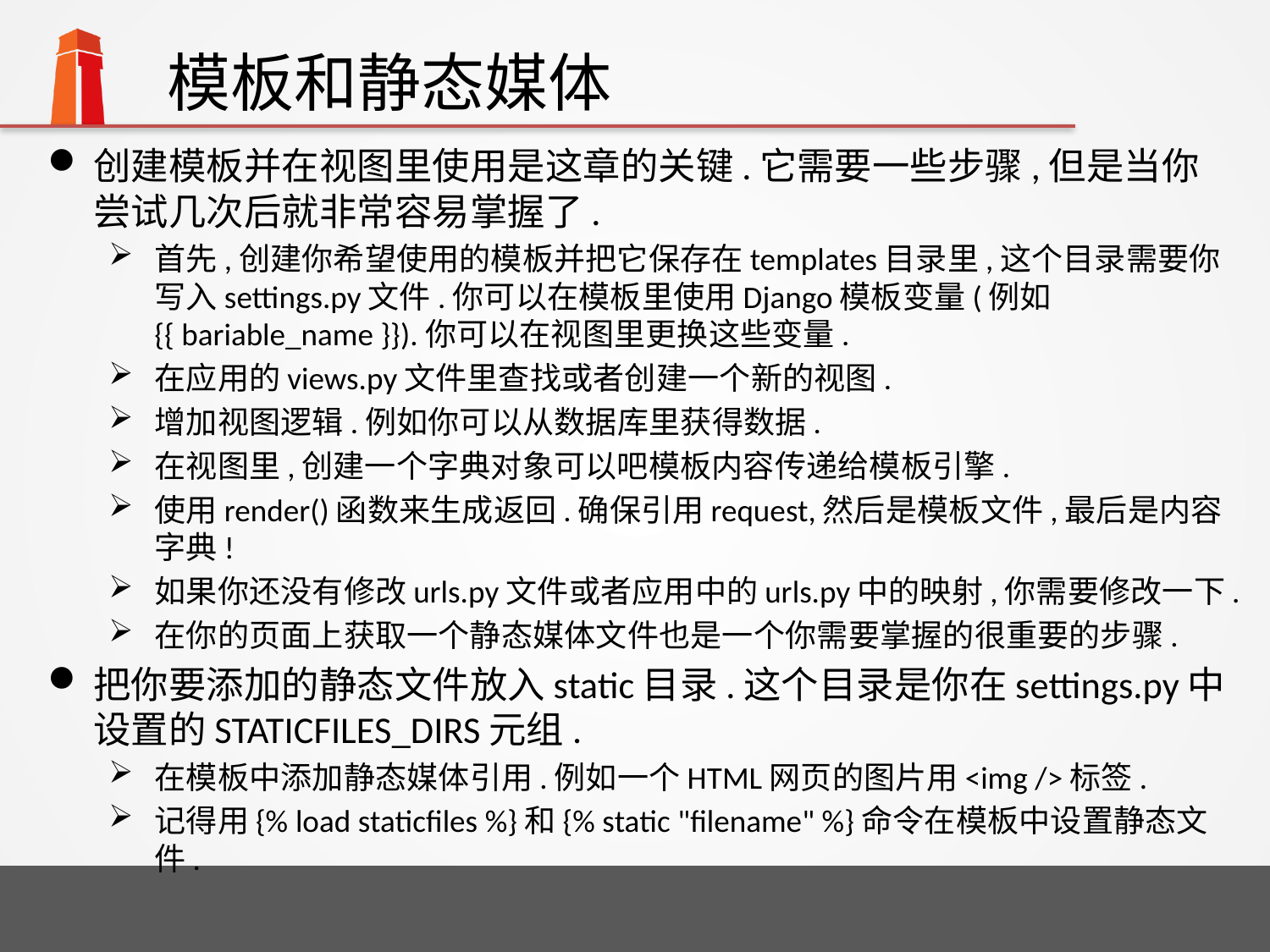

# 模板和静态媒体
创建模板并在视图里使用是这章的关键.它需要一些步骤,但是当你尝试几次后就非常容易掌握了.
首先,创建你希望使用的模板并把它保存在templates目录里,这个目录需要你写入settings.py文件.你可以在模板里使用Django模板变量(例如{{ bariable_name }}).你可以在视图里更换这些变量.
在应用的views.py文件里查找或者创建一个新的视图.
增加视图逻辑.例如你可以从数据库里获得数据.
在视图里,创建一个字典对象可以吧模板内容传递给模板引擎.
使用render()函数来生成返回.确保引用request,然后是模板文件,最后是内容字典!
如果你还没有修改urls.py文件或者应用中的urls.py中的映射,你需要修改一下.
在你的页面上获取一个静态媒体文件也是一个你需要掌握的很重要的步骤.
把你要添加的静态文件放入static目录.这个目录是你在settings.py中设置的STATICFILES_DIRS元组.
在模板中添加静态媒体引用.例如一个HTML网页的图片用<img />标签.
记得用{% load staticfiles %}和{% static "filename" %}命令在模板中设置静态文件.